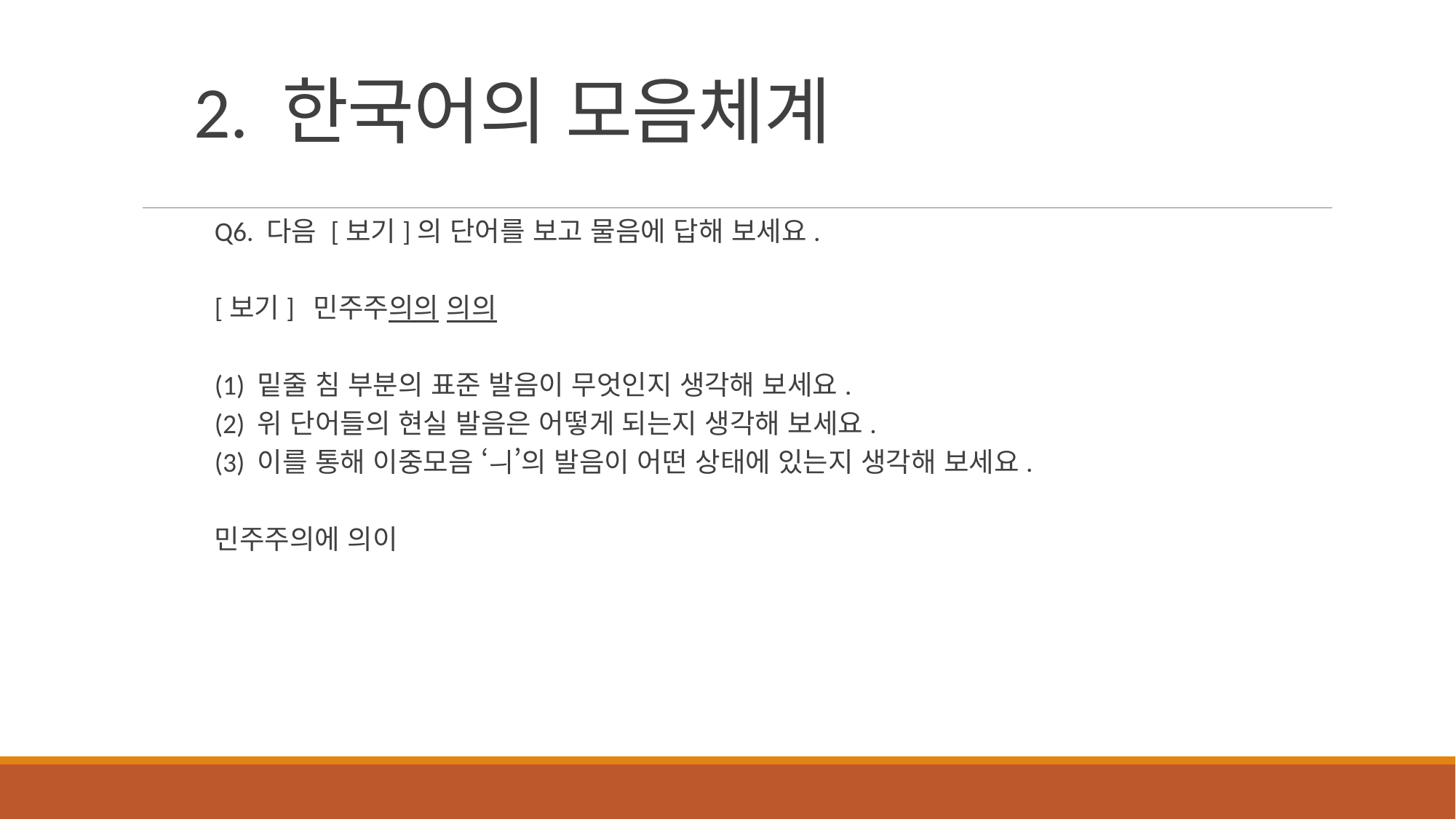

# 2. 한국어의 모음체계

Q6. 다음 [보기]의 단어를 보고 물음에 답해 보세요.

[보기]  민주주의의 의의

(1) 밑줄 침 부분의 표준 발음이 무엇인지 생각해 보세요.
(2) 위 단어들의 현실 발음은 어떻게 되는지 생각해 보세요.
(3) 이를 통해 이중모음 ‘ㅢ’의 발음이 어떤 상태에 있는지 생각해 보세요.

민주주의에 의이